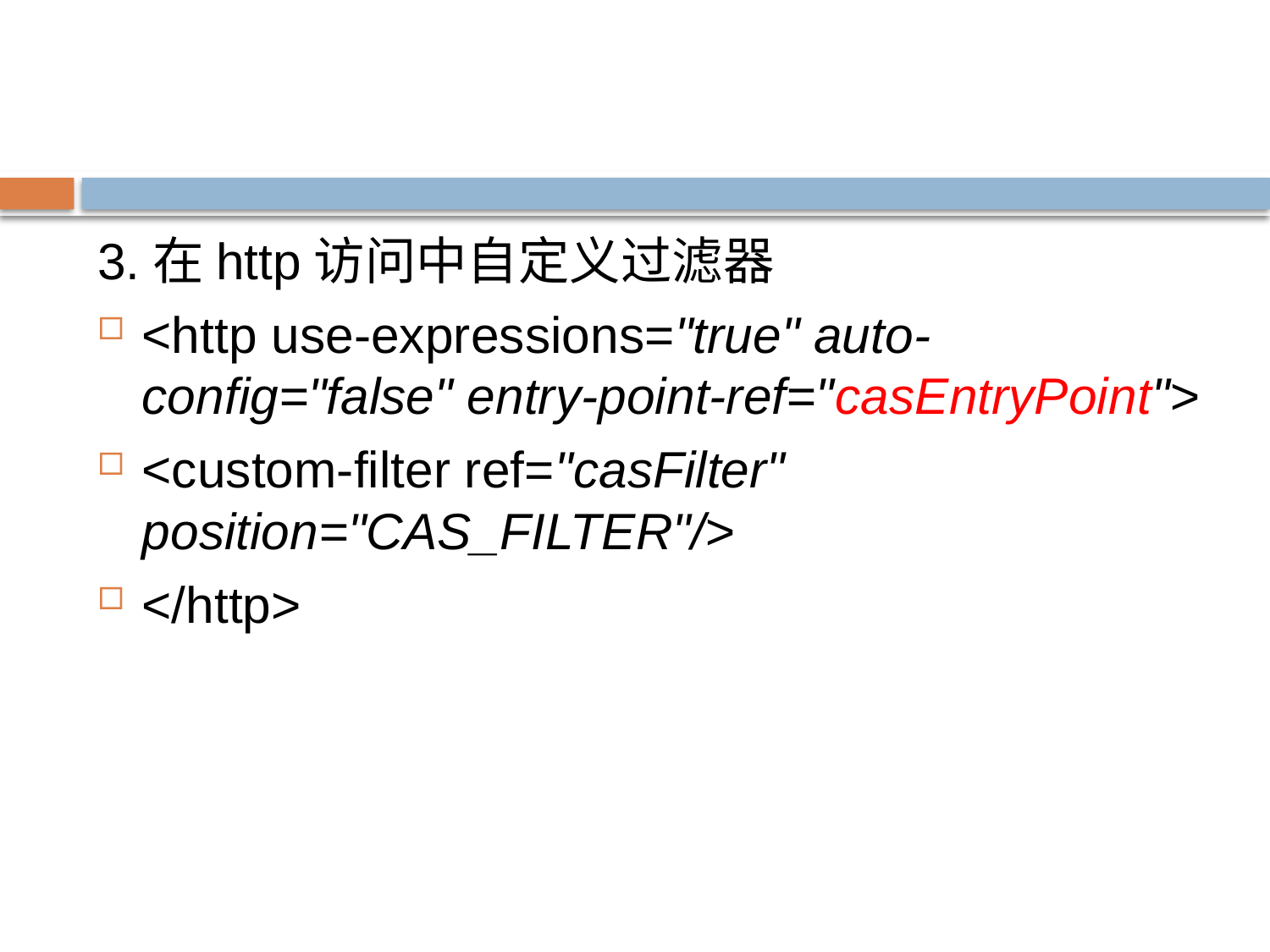

#
3.在http访问中自定义过滤器
<http use-expressions="true" auto-config="false" entry-point-ref="casEntryPoint">
<custom-filter ref="casFilter" position="CAS_FILTER"/>
</http>